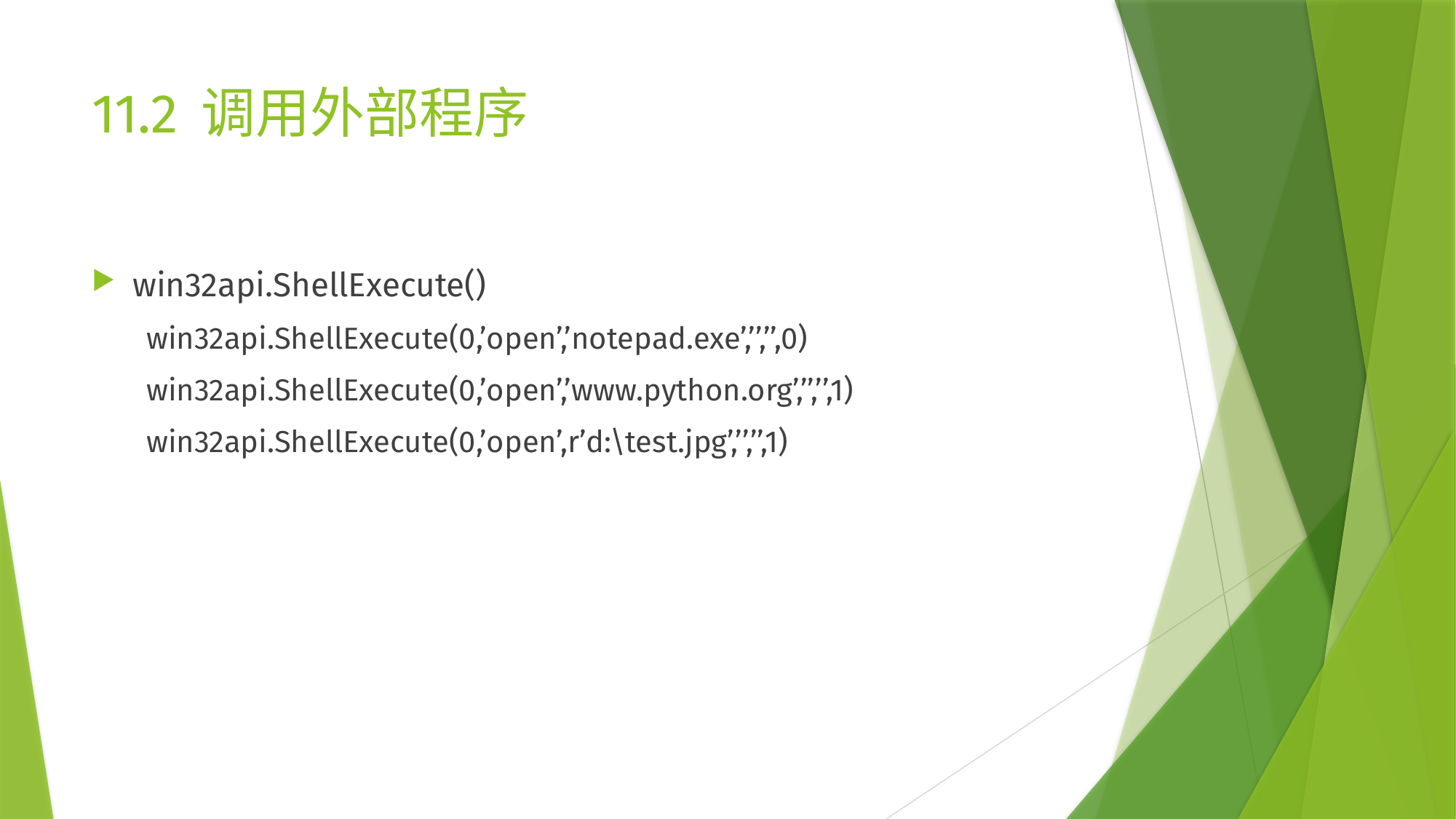

# 11.2	调用外部程序
win32api.ShellExecute()
win32api.ShellExecute(0,’open’,’notepad.exe’,’’,’’,0)
win32api.ShellExecute(0,’open’,’www.python.org’,’’,’’,1)
win32api.ShellExecute(0,’open’,r’d:\test.jpg’,’’,’’,1)